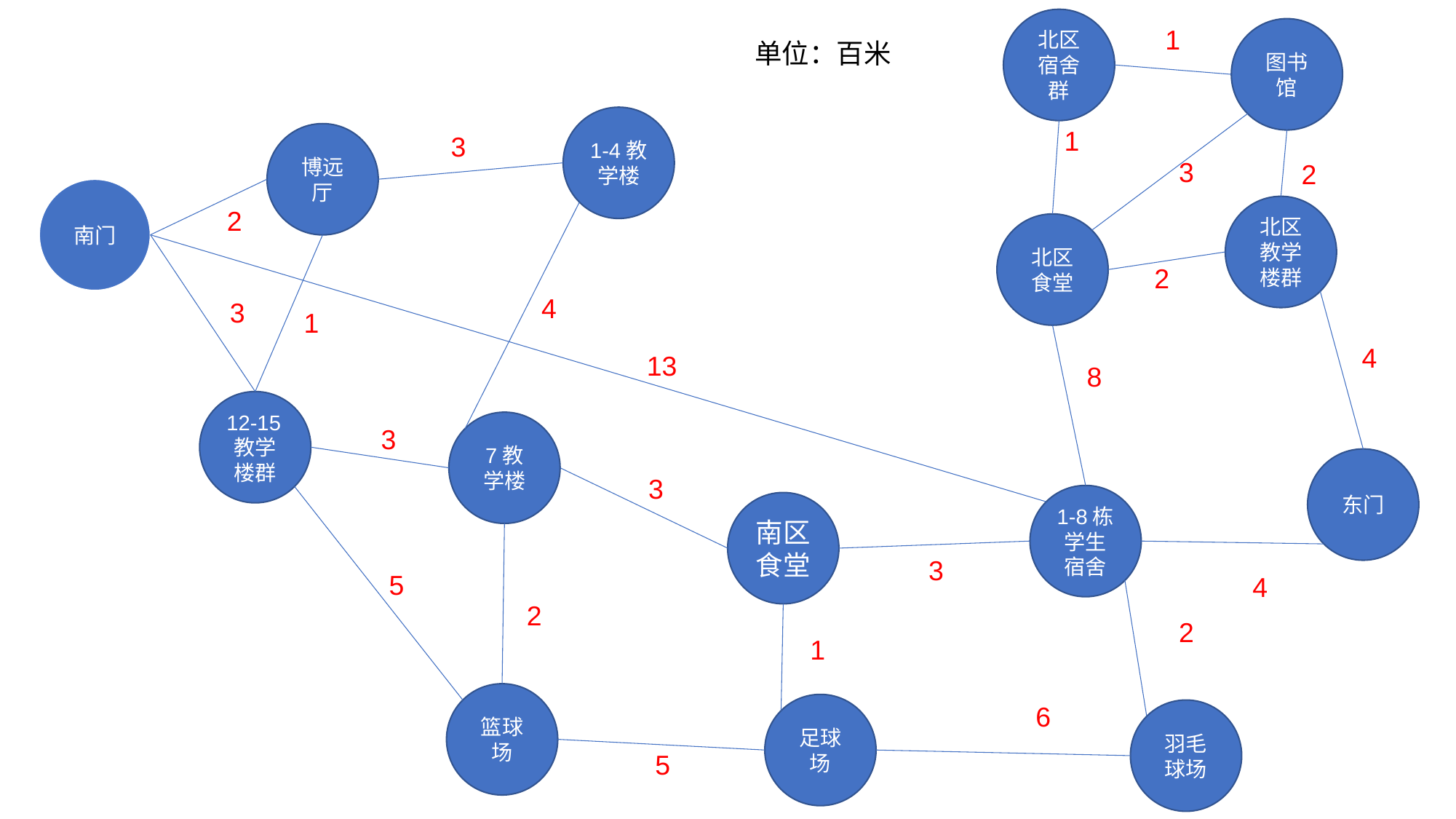

北区宿舍群
1
图书馆
单位：百米
1-4教学楼
1
博远厅
3
3
2
南门
北区教学楼群
2
北区食堂
2
4
3
1
4
13
8
12-15教学楼群
7教学楼
3
东门
3
1-8栋学生宿舍
南区食堂
3
5
4
2
2
1
篮球场
6
足球场
羽毛球场
5